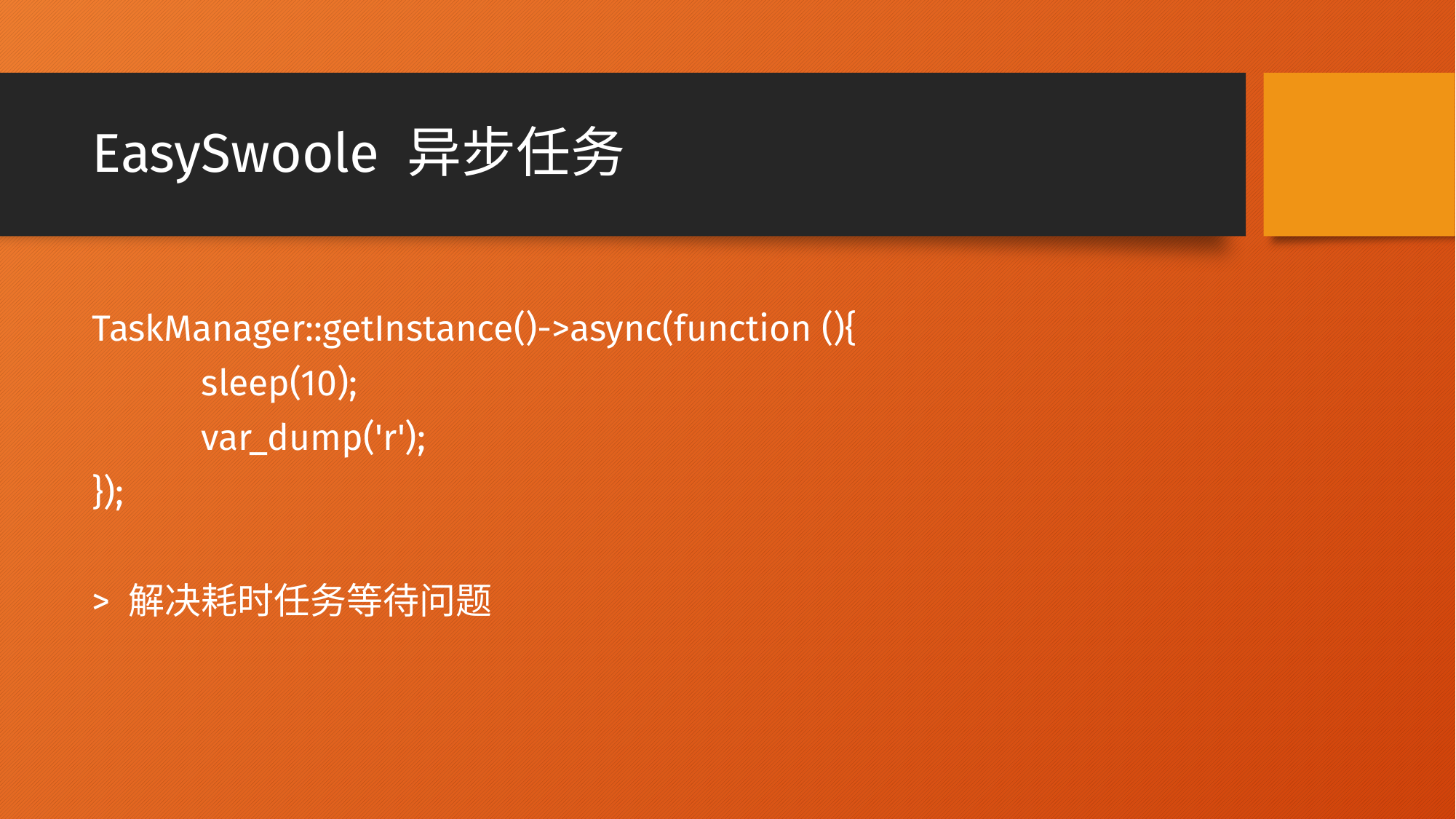

# EasySwoole 异步任务

TaskManager::getInstance()->async(function (){
	sleep(10);
	var_dump('r');
});

> 解决耗时任务等待问题